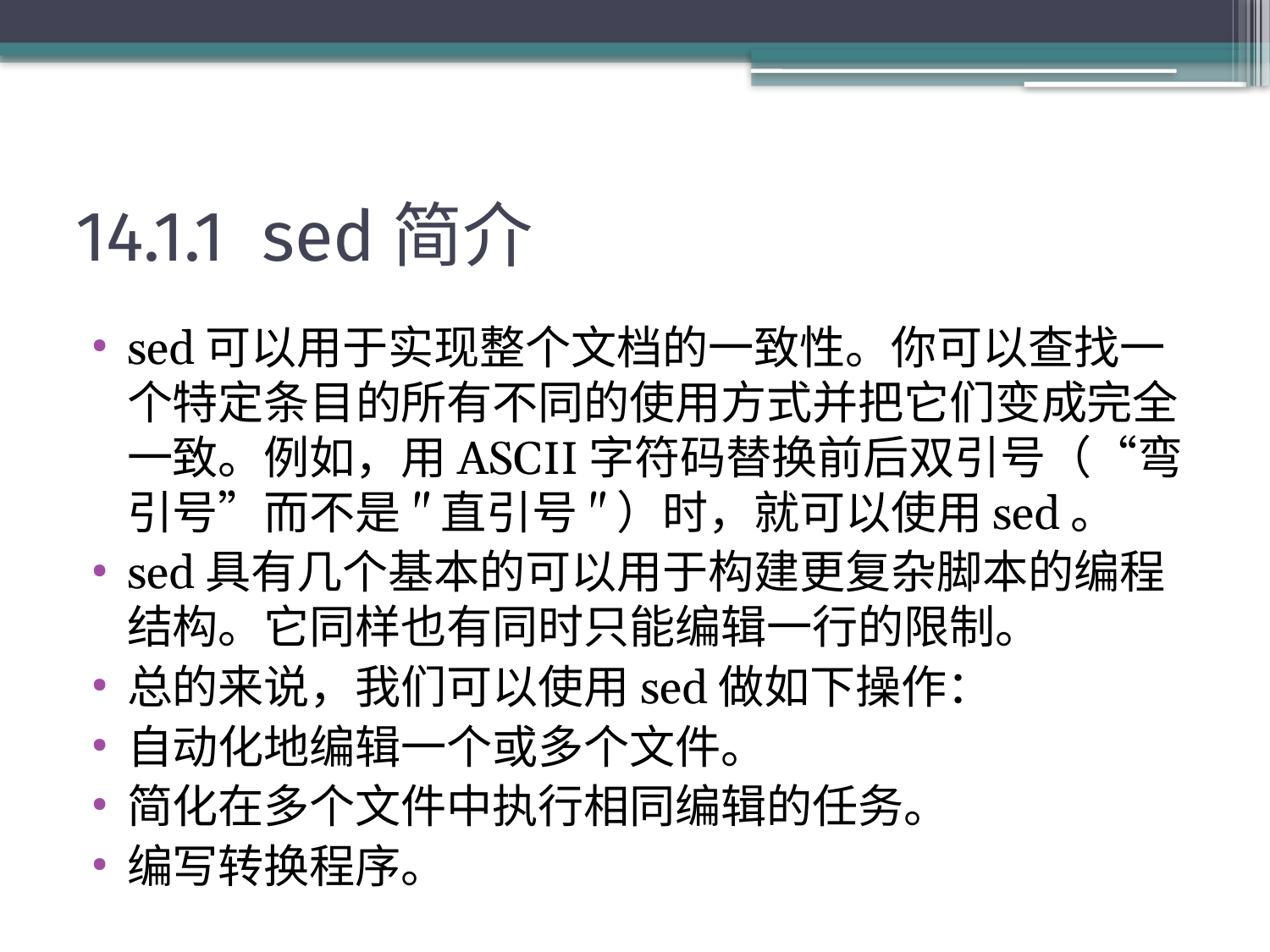

# 14.1.1  sed简介
sed可以用于实现整个文档的一致性。你可以查找一个特定条目的所有不同的使用方式并把它们变成完全一致。例如，用ASCII字符码替换前后双引号（“弯引号”而不是"直引号"）时，就可以使用sed。
sed具有几个基本的可以用于构建更复杂脚本的编程结构。它同样也有同时只能编辑一行的限制。
总的来说，我们可以使用sed做如下操作：
自动化地编辑一个或多个文件。
简化在多个文件中执行相同编辑的任务。
编写转换程序。